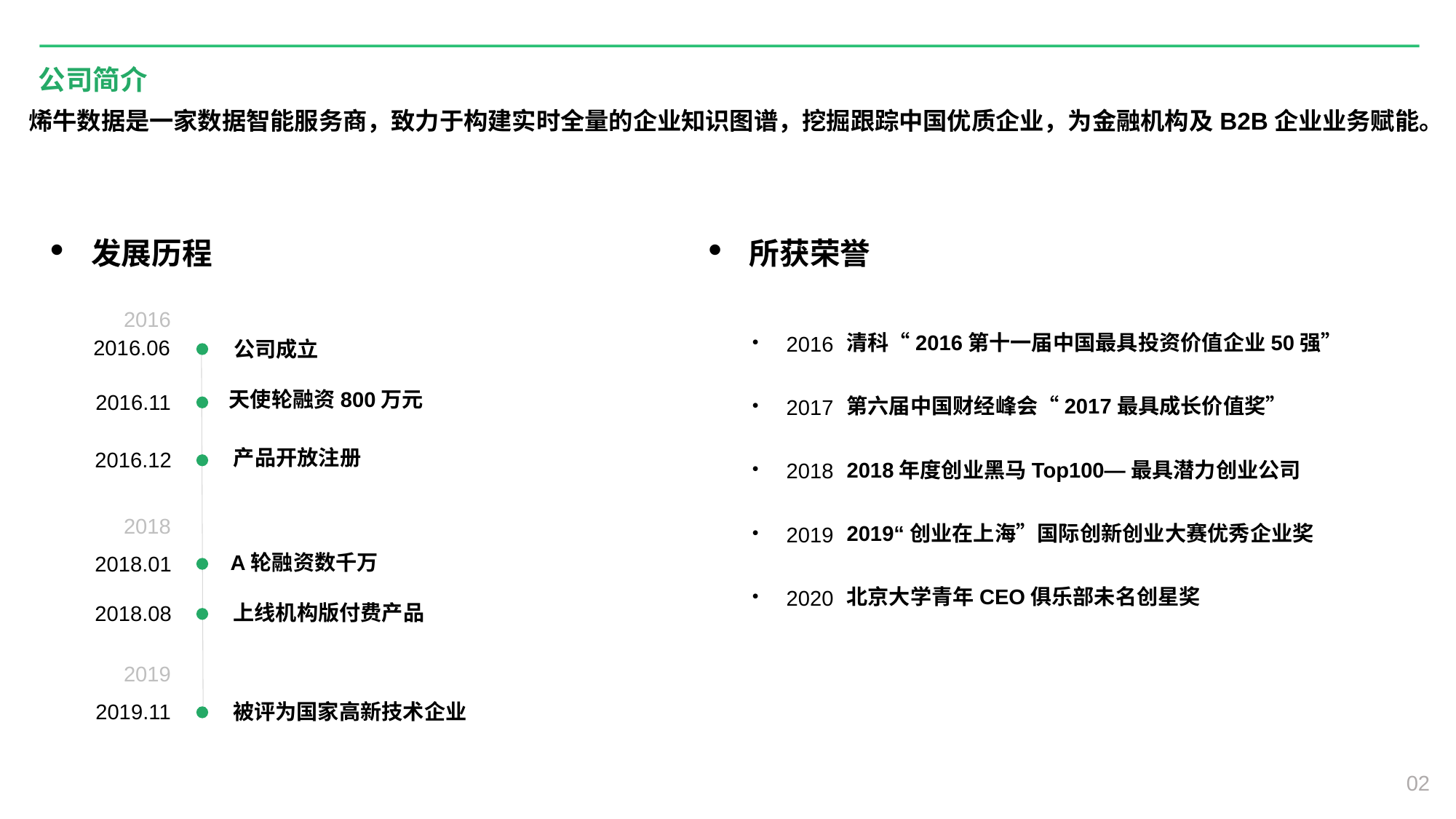

公司简介
烯牛数据是一家数据智能服务商，致力于构建实时全量的企业知识图谱，挖掘跟踪中国优质企业，为金融机构及B2B企业业务赋能。
发展历程
所获荣誉
清科“2016第十一届中国最具投资价值企业50强”
第六届中国财经峰会“2017最具成长价值奖”
2018年度创业黑马Top100—最具潜力创业公司
2019“创业在上海”国际创新创业大赛优秀企业奖
北京大学青年CEO俱乐部未名创星奖
2016
2017
2018
2019
2020
2016
2016.06
公司成立

天使轮融资800万元
2016.11

产品开放注册
2016.12

2018
A轮融资数千万
2018.01

上线机构版付费产品
2018.08

2019
被评为国家高新技术企业
2019.11

02